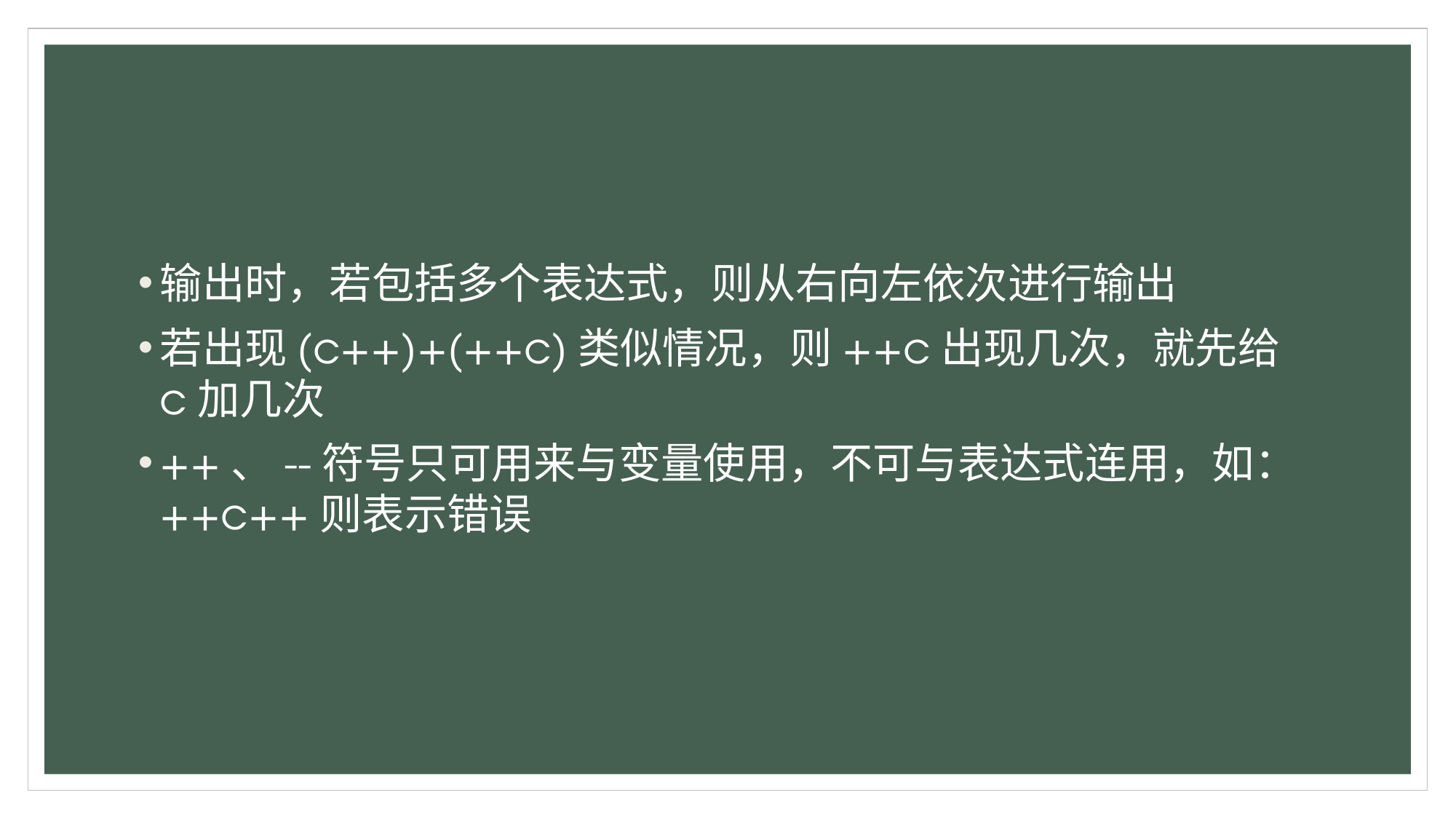

#
输出时，若包括多个表达式，则从右向左依次进行输出
若出现(c++)+(++c)类似情况，则++c出现几次，就先给c加几次
++、--符号只可用来与变量使用，不可与表达式连用，如：++c++则表示错误